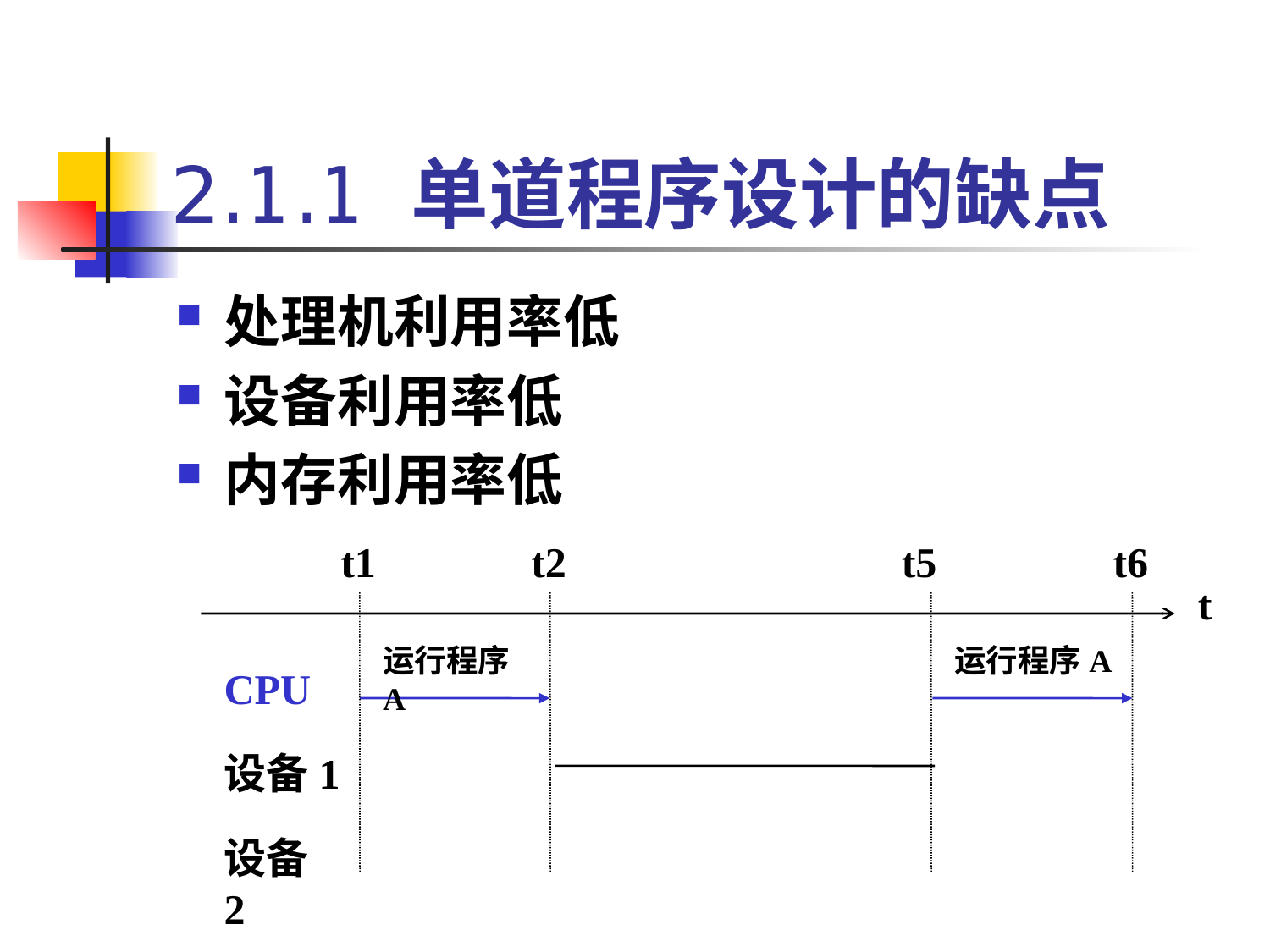

# 2.1.1 单道程序设计的缺点
处理机利用率低
设备利用率低
内存利用率低
t1
t2
t5
t6
t

运行程序A
运行程序A
CPU

设备1

设备2